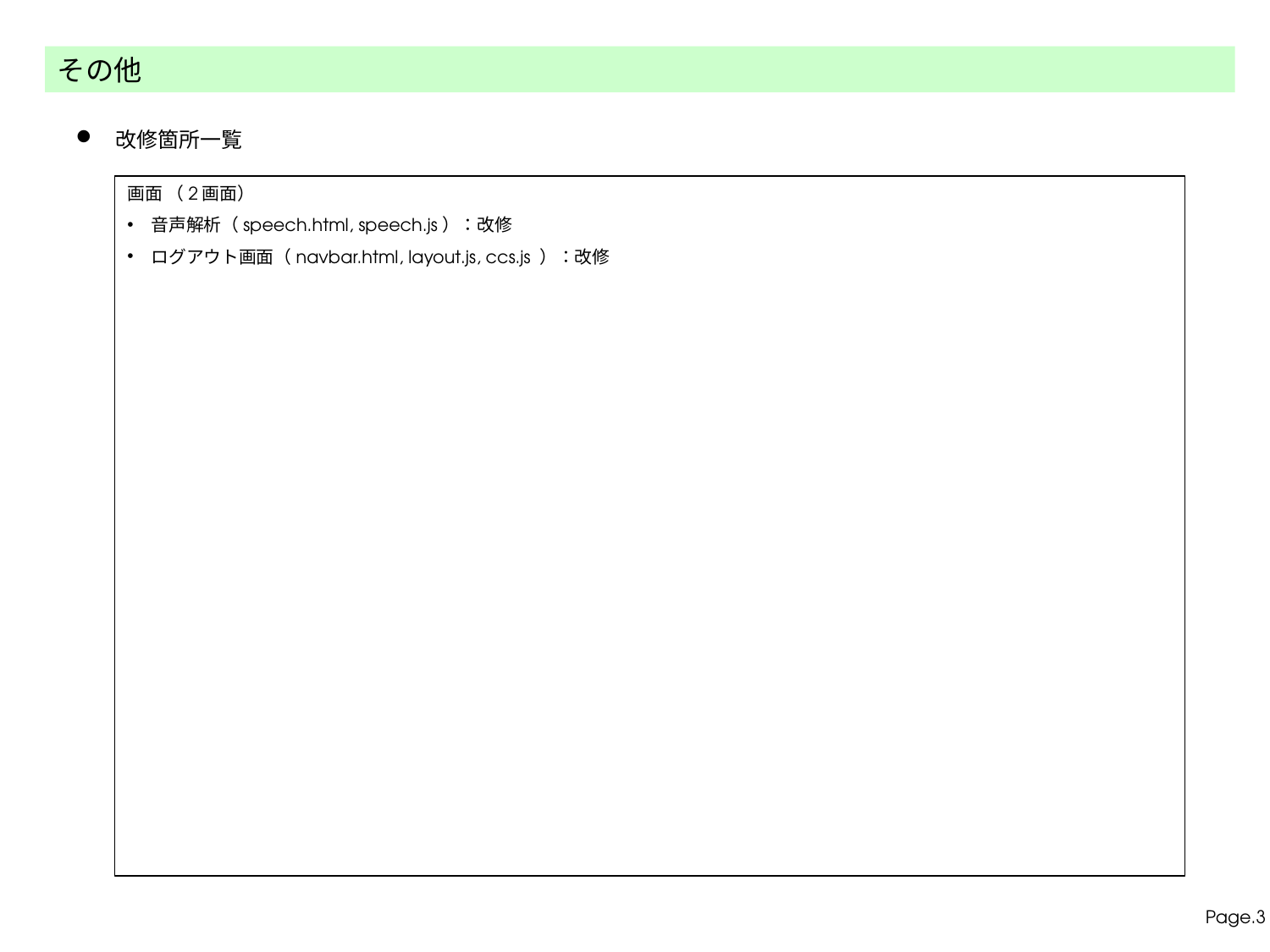

その他
改修箇所一覧
画面 （2画面）
音声解析（speech.html, speech.js）：改修
ログアウト画面（navbar.html, layout.js, ccs.js ）：改修